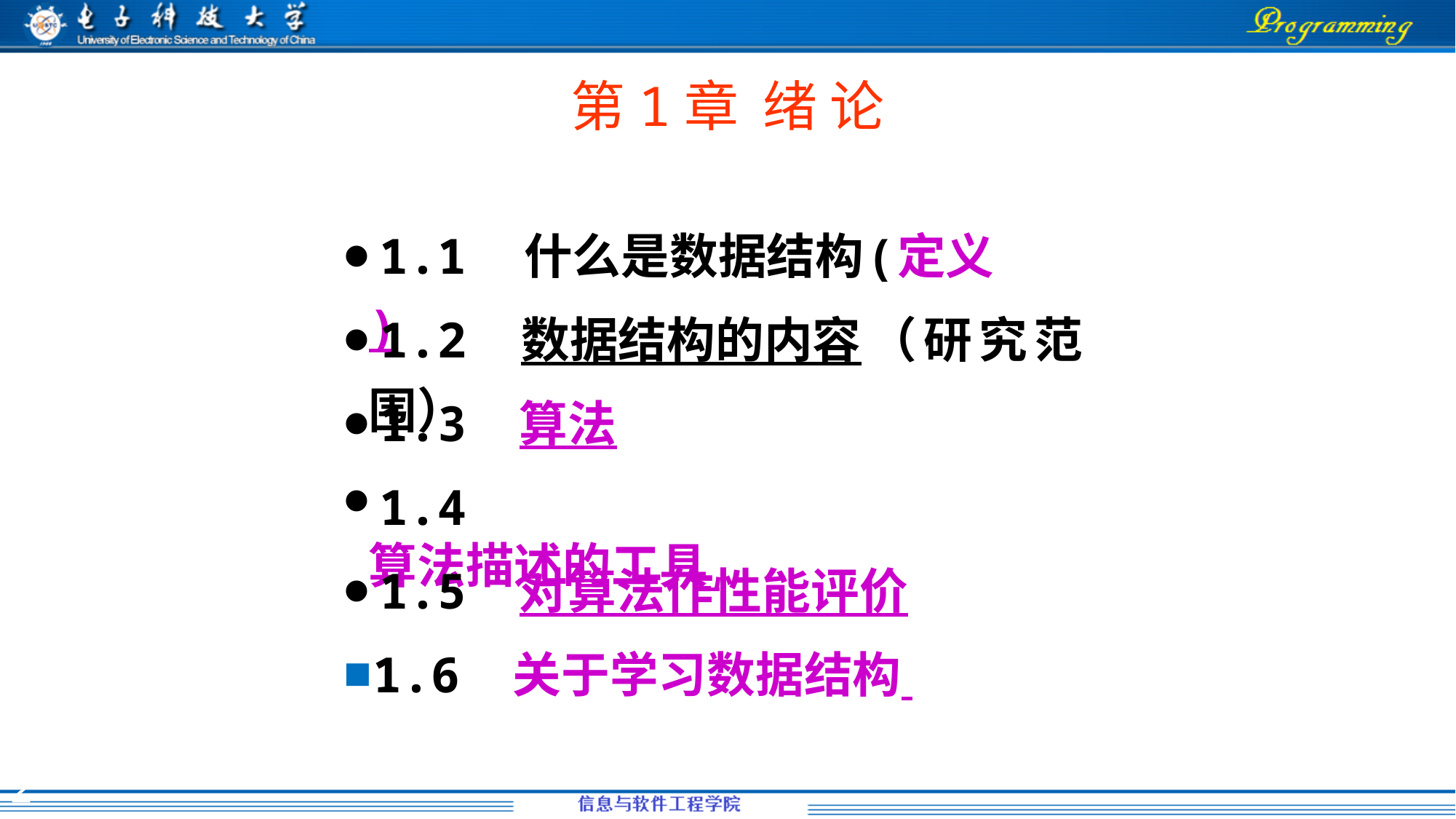

# 第1章  绪 论
1.1  什么是数据结构(定义)
1.2 数据结构的内容（研究范围）
1.3  算法
1.4  算法描述的工具
1.5  对算法作性能评价
1.6  关于学习数据结构
2